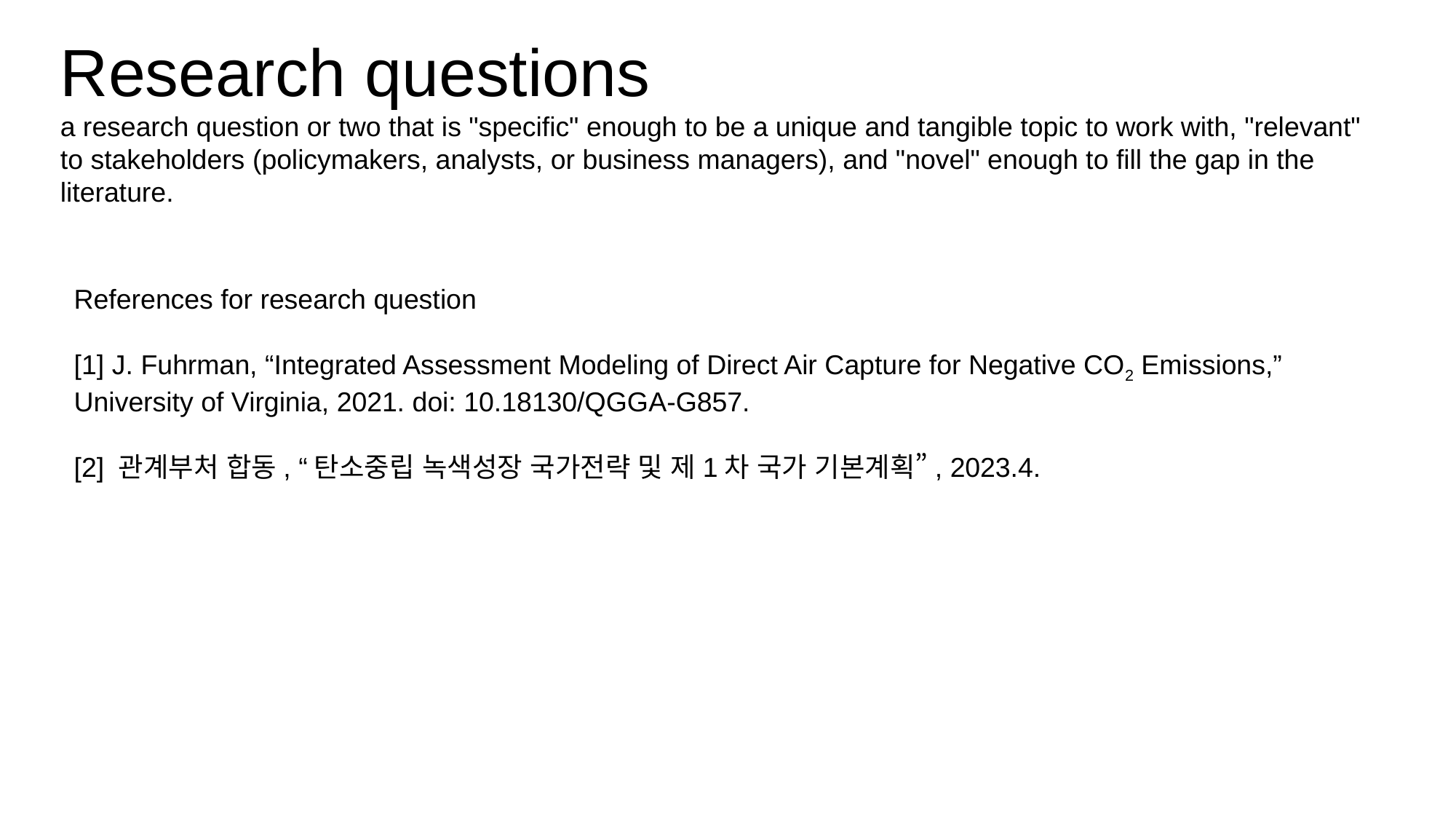

Research questions
a research question or two that is "specific" enough to be a unique and tangible topic to work with, "relevant" to stakeholders (policymakers, analysts, or business managers), and "novel" enough to fill the gap in the literature.

References for research question

[1] J. Fuhrman, “Integrated Assessment Modeling of Direct Air Capture for Negative CO2 Emissions,” University of Virginia, 2021. doi: 10.18130/QGGA-G857.

[2] 관계부처 합동, “탄소중립 녹색성장 국가전략 및 제1차 국가 기본계획”, 2023.4.